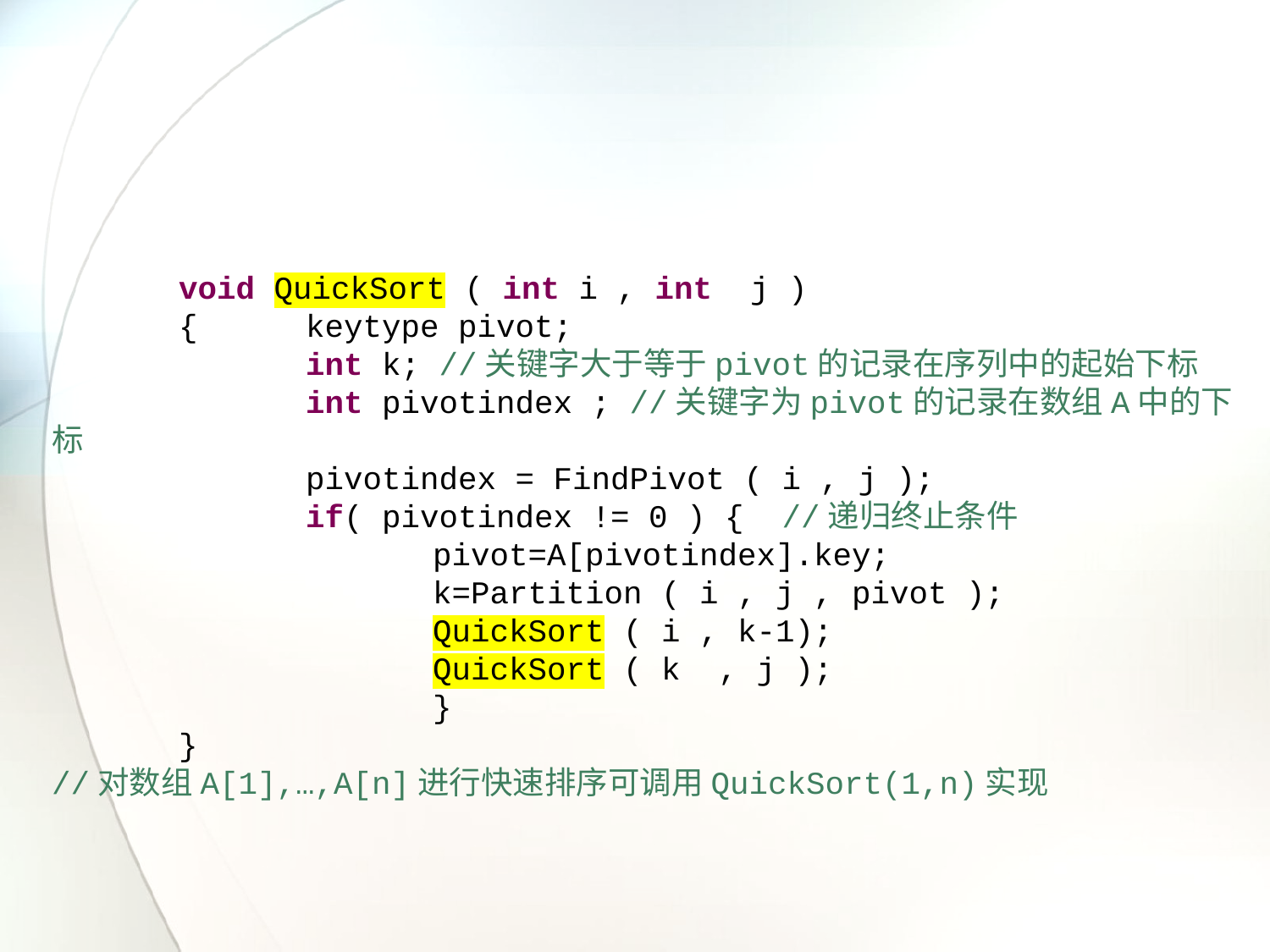

#
	void QuickSort ( int i , int  j )
	{	keytype pivot;
		int k; //关键字大于等于pivot的记录在序列中的起始下标
		int pivotindex ; //关键字为pivot的记录在数组A中的下标
		pivotindex = FindPivot ( i , j );
		if( pivotindex != 0 ) {  //递归终止条件
			pivot=A[pivotindex].key;
			k=Partition ( i , j , pivot );
			QuickSort ( i , k-1);
			QuickSort ( k  , j );
			}
	}
//对数组A[1],…,A[n]进行快速排序可调用QuickSort(1,n)实现